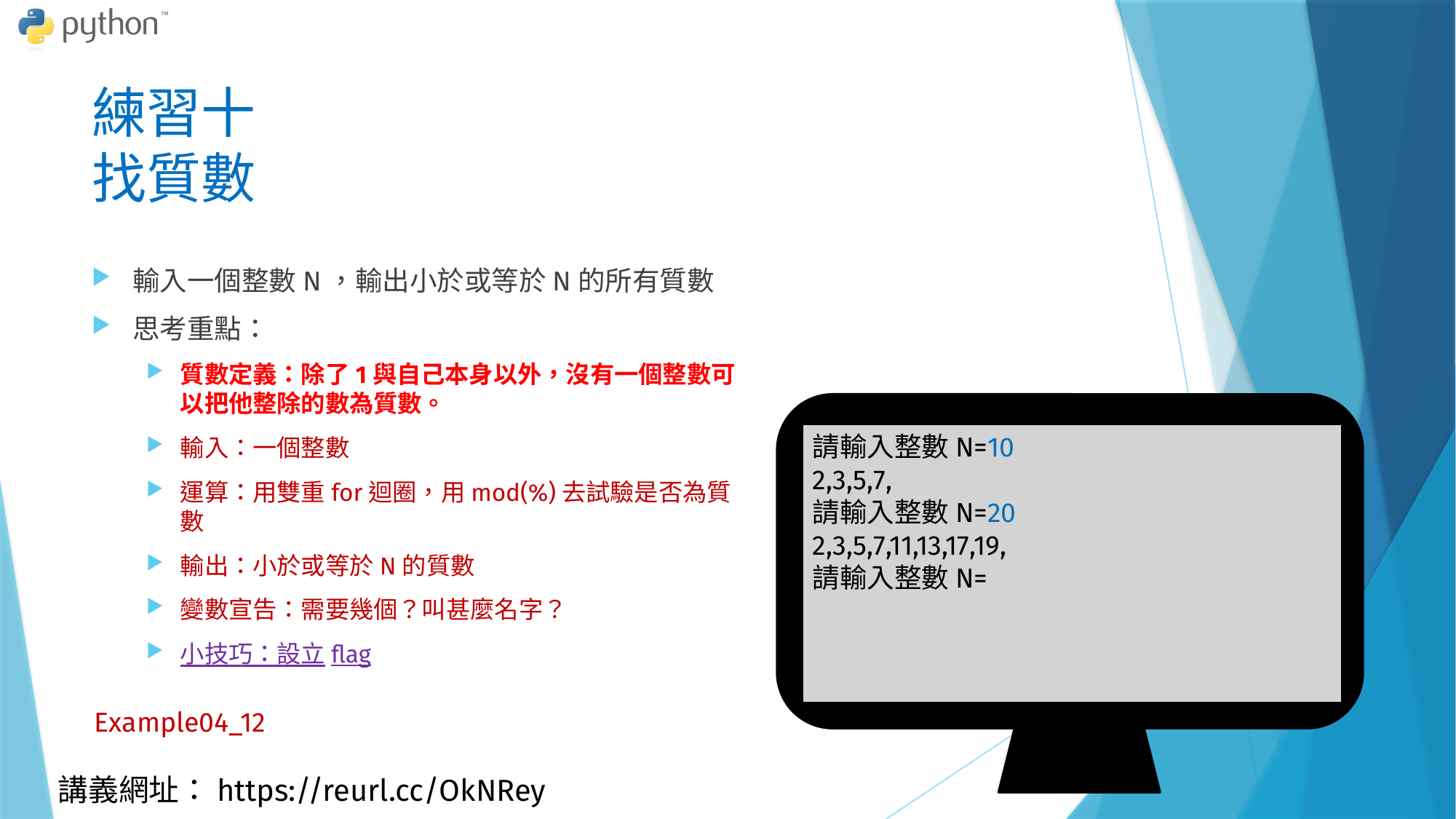

# 練習十 找質數
輸入一個整數N，輸出小於或等於N的所有質數
思考重點：
質數定義：除了1與自己本身以外，沒有一個整數可以把他整除的數為質數。
輸入：一個整數
運算：用雙重for迴圈，用mod(%)去試驗是否為質數
輸出：小於或等於N的質數
變數宣告：需要幾個？叫甚麼名字？
小技巧：設立flag

請輸入整數N=10
2,3,5,7,
請輸入整數N=20
2,3,5,7,11,13,17,19,
請輸入整數N=

Example04_12